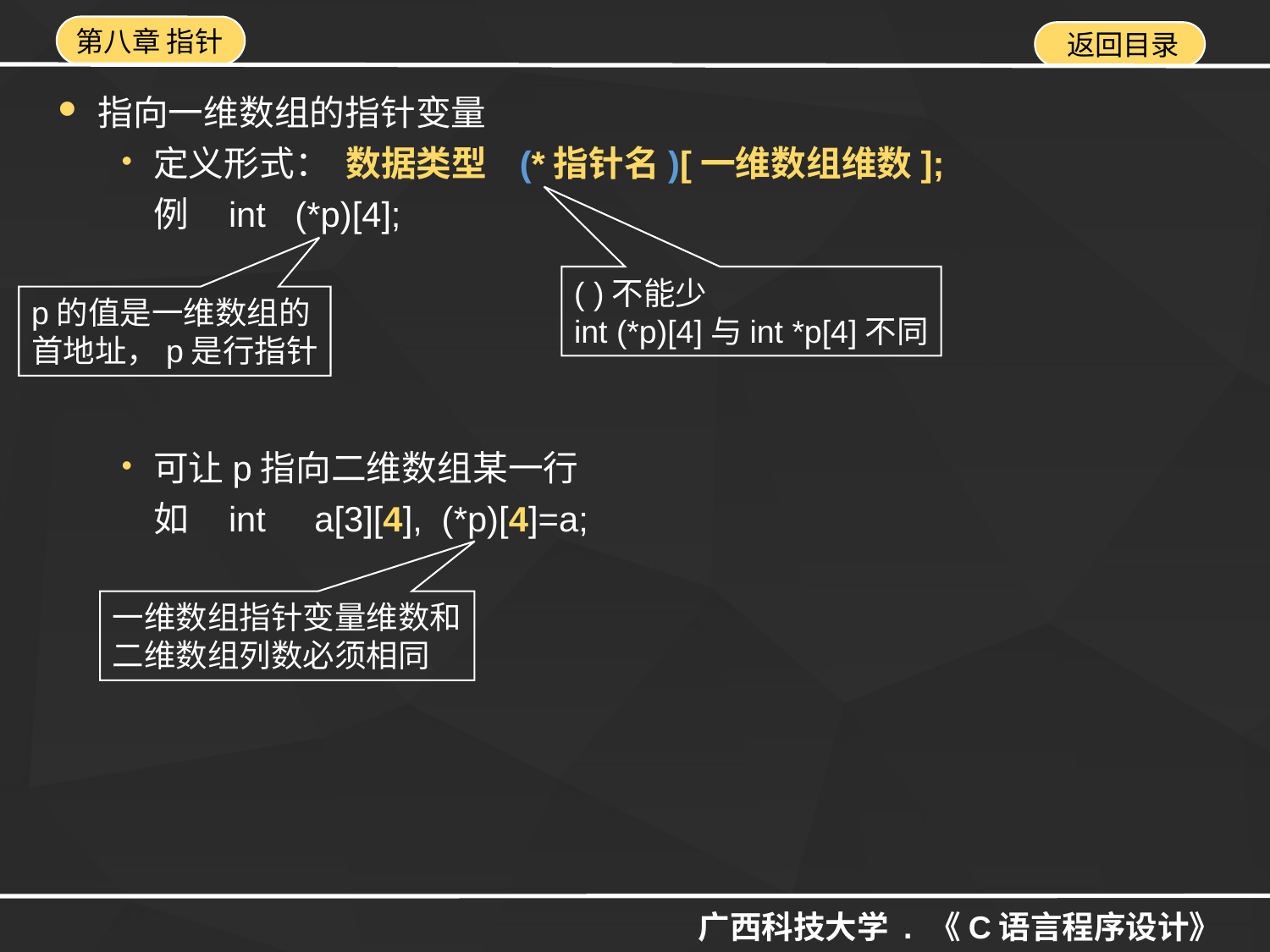

指向一维数组的指针变量
定义形式：  数据类型   (*指针名)[一维数组维数];
   例    int   (*p)[4];

可让p指向二维数组某一行
   如    int     a[3][4],  (*p)[4]=a;
( )不能少
int (*p)[4]与int *p[4]不同
p的值是一维数组的
首地址，p是行指针
一维数组指针变量维数和
二维数组列数必须相同